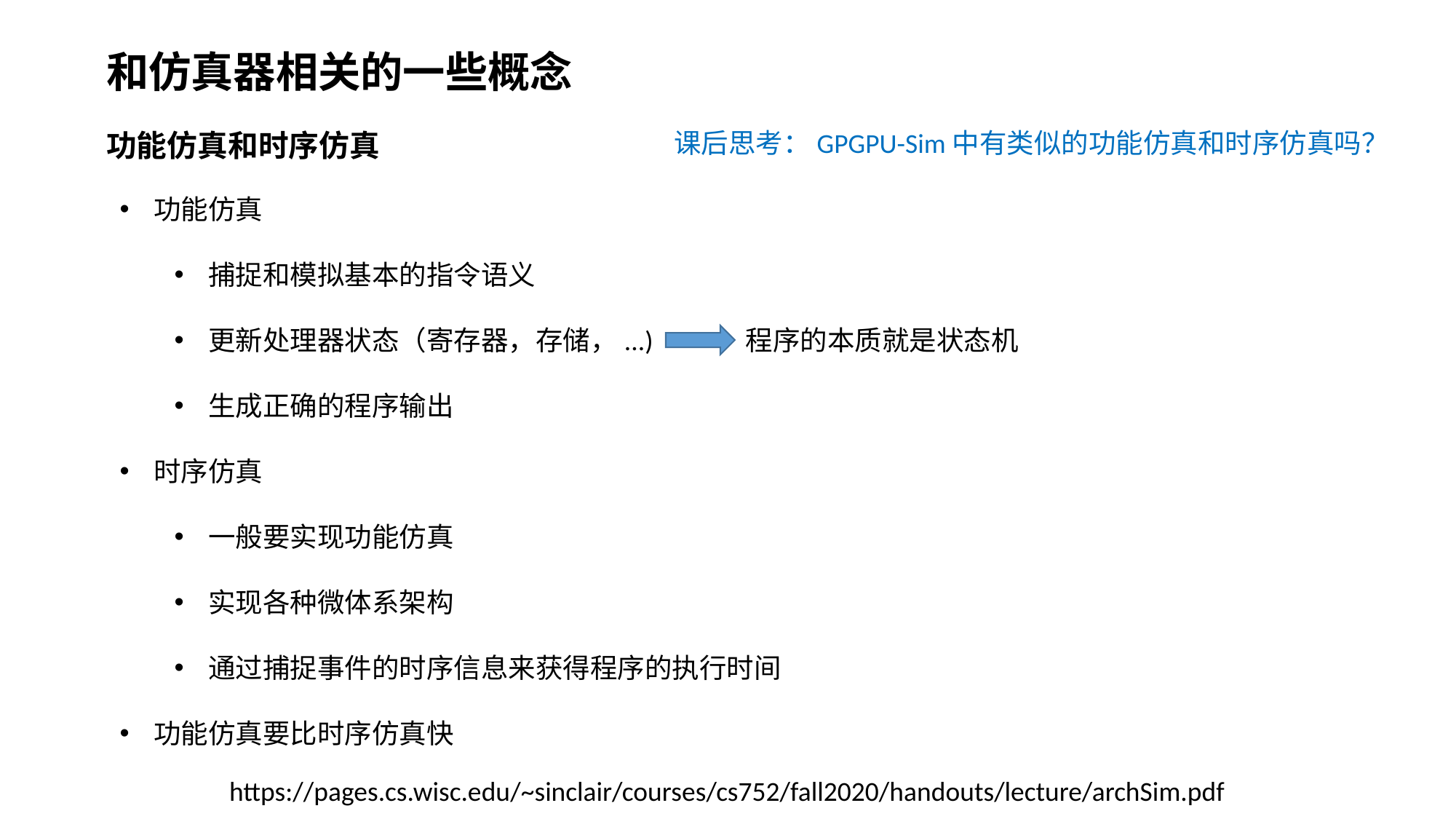

和仿真器相关的一些概念
功能仿真和时序仿真
课后思考：GPGPU-Sim中有类似的功能仿真和时序仿真吗？
功能仿真

捕捉和模拟基本的指令语义

更新处理器状态（寄存器，存储，...)

生成正确的程序输出

时序仿真

一般要实现功能仿真

实现各种微体系架构

通过捕捉事件的时序信息来获得程序的执行时间

功能仿真要比时序仿真快
程序的本质就是状态机

https://pages.cs.wisc.edu/~sinclair/courses/cs752/fall2020/handouts/lecture/archSim.pdf